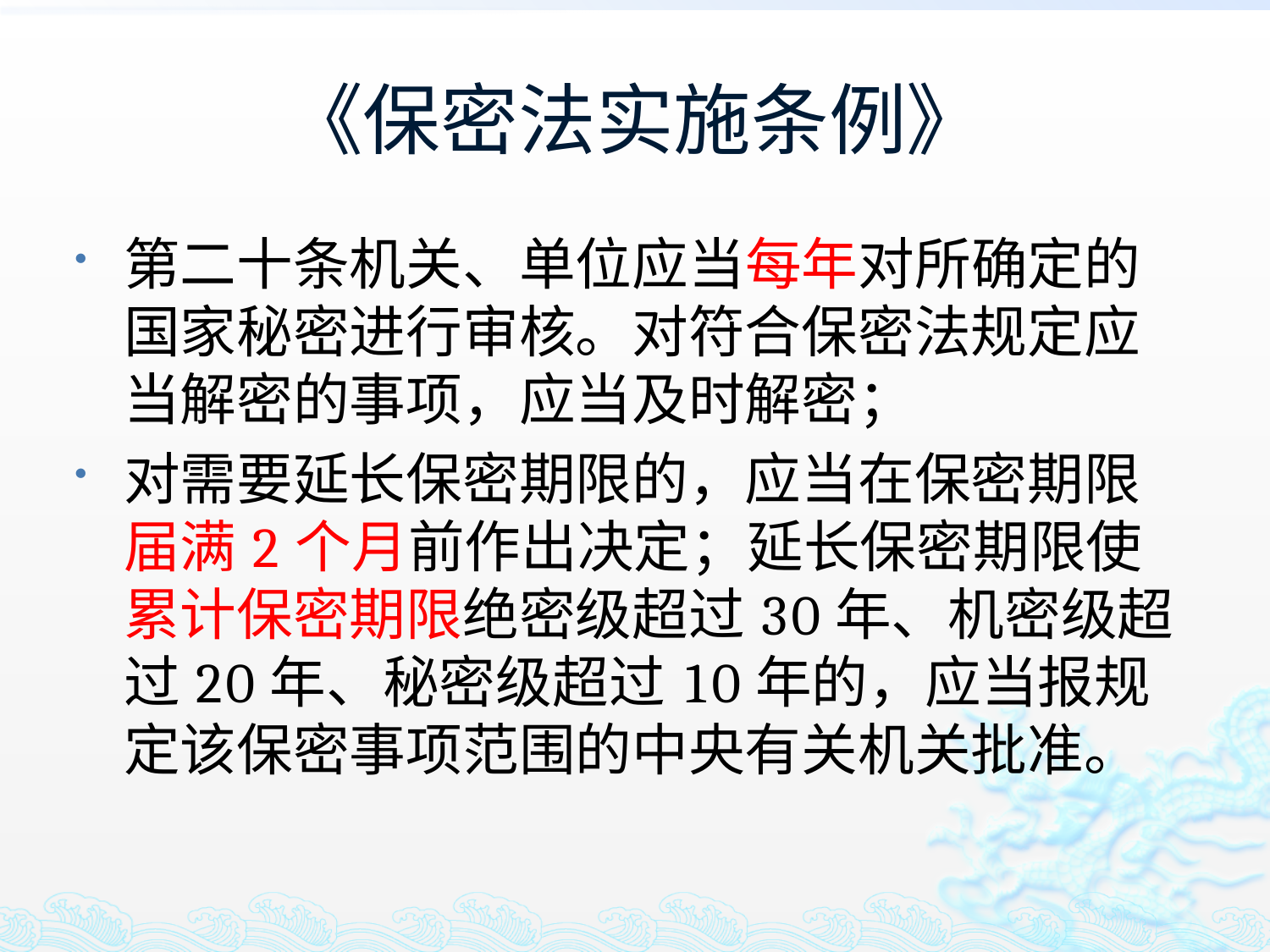

# 《保密法实施条例》
第二十条机关、单位应当每年对所确定的国家秘密进行审核。对符合保密法规定应当解密的事项，应当及时解密；
对需要延长保密期限的，应当在保密期限届满2个月前作出决定；延长保密期限使累计保密期限绝密级超过30年、机密级超过20年、秘密级超过10年的，应当报规定该保密事项范围的中央有关机关批准。